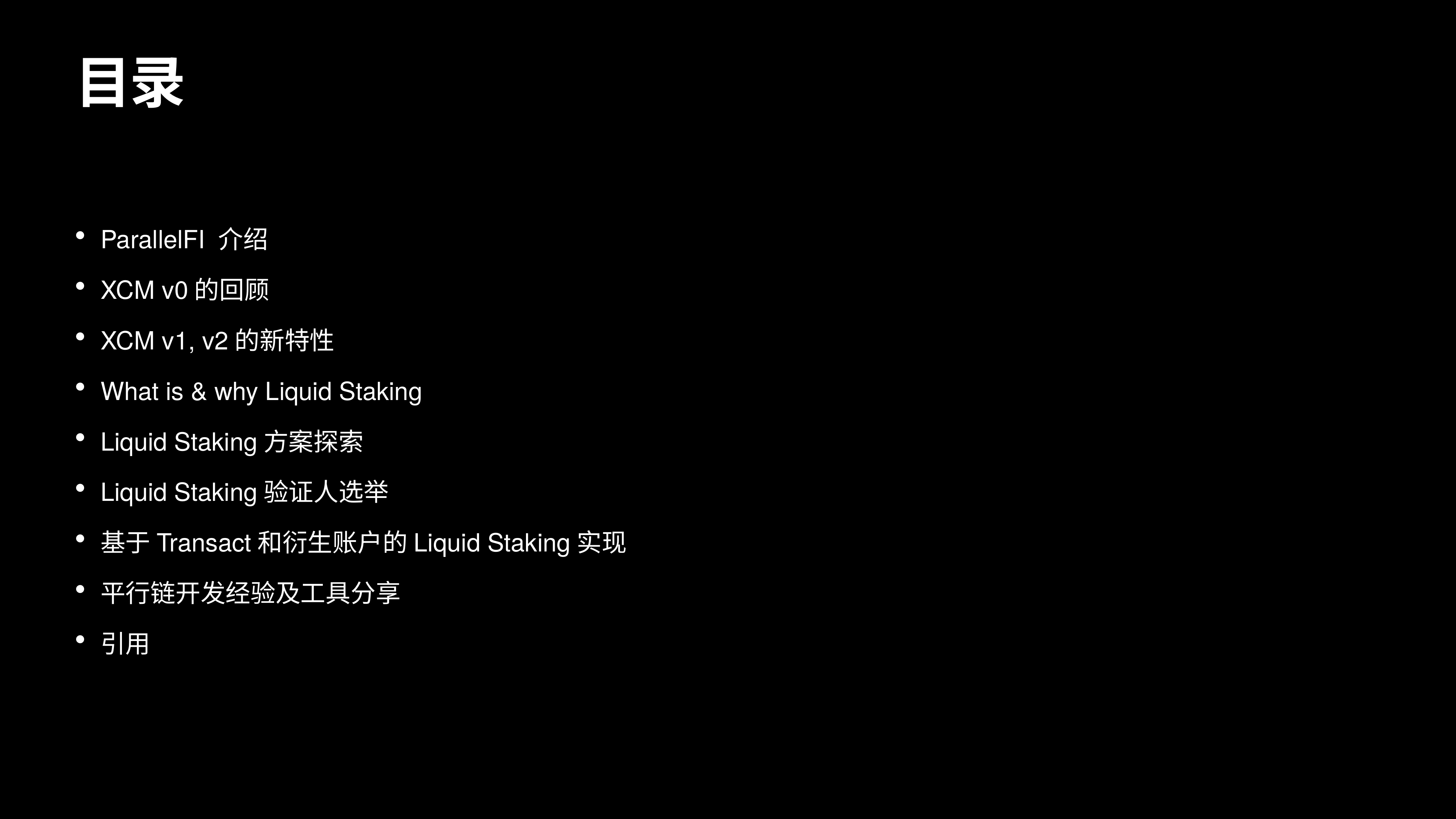

# 目录
ParallelFI 介绍
XCM v0的回顾
XCM v1, v2的新特性
What is & why Liquid Staking
Liquid Staking方案探索
Liquid Staking验证人选举
基于Transact和衍生账户的Liquid Staking实现
平行链开发经验及工具分享
引用